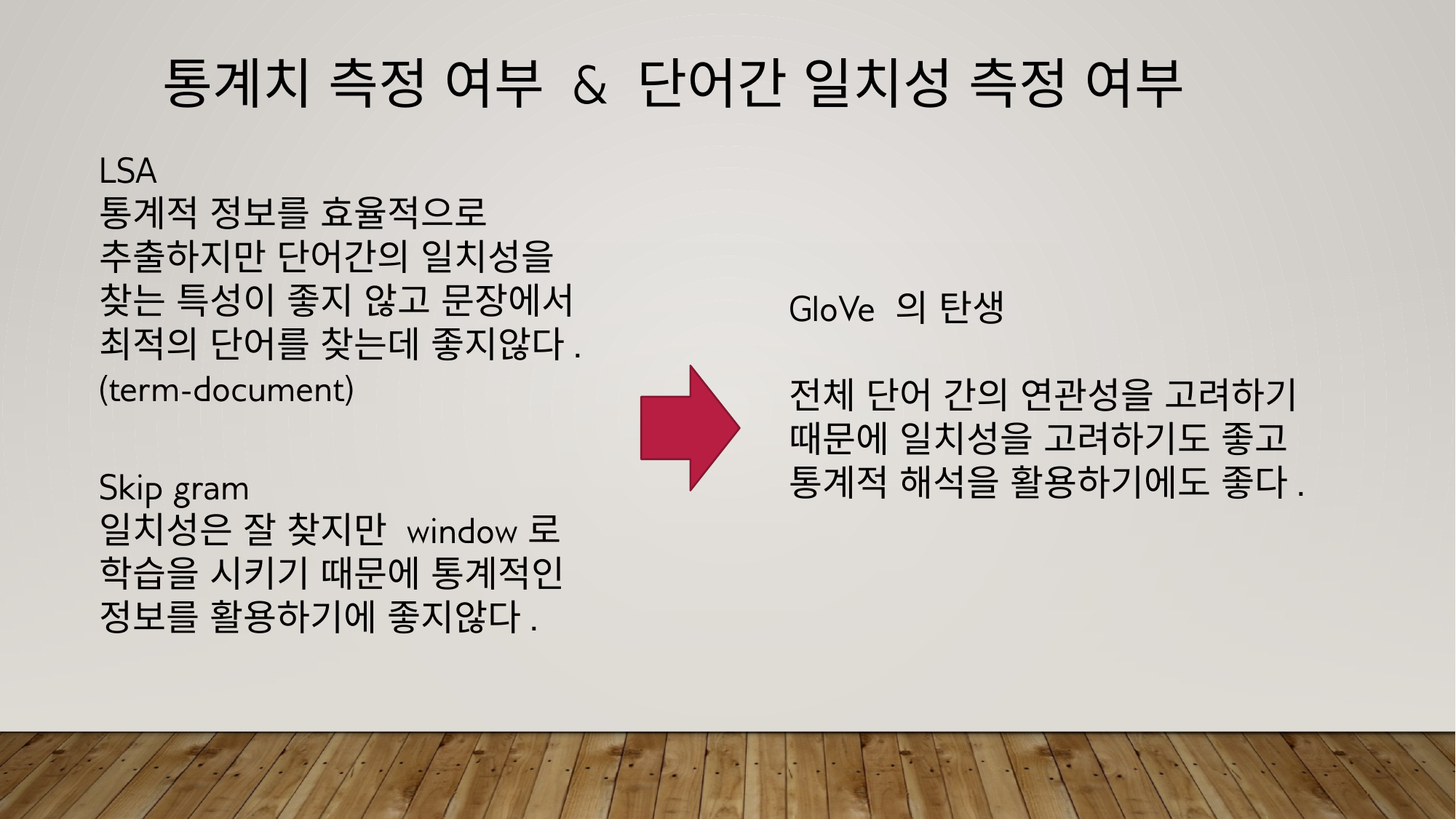

통계치 측정 여부 & 단어간 일치성 측정 여부
LSA
통계적 정보를 효율적으로 추출하지만 단어간의 일치성을 찾는 특성이 좋지 않고 문장에서 최적의 단어를 찾는데 좋지않다. (term-document)
GloVe 의 탄생

전체 단어 간의 연관성을 고려하기 때문에 일치성을 고려하기도 좋고 통계적 해석을 활용하기에도 좋다.

Skip gram
일치성은 잘 찾지만 window로 학습을 시키기 때문에 통계적인 정보를 활용하기에 좋지않다.